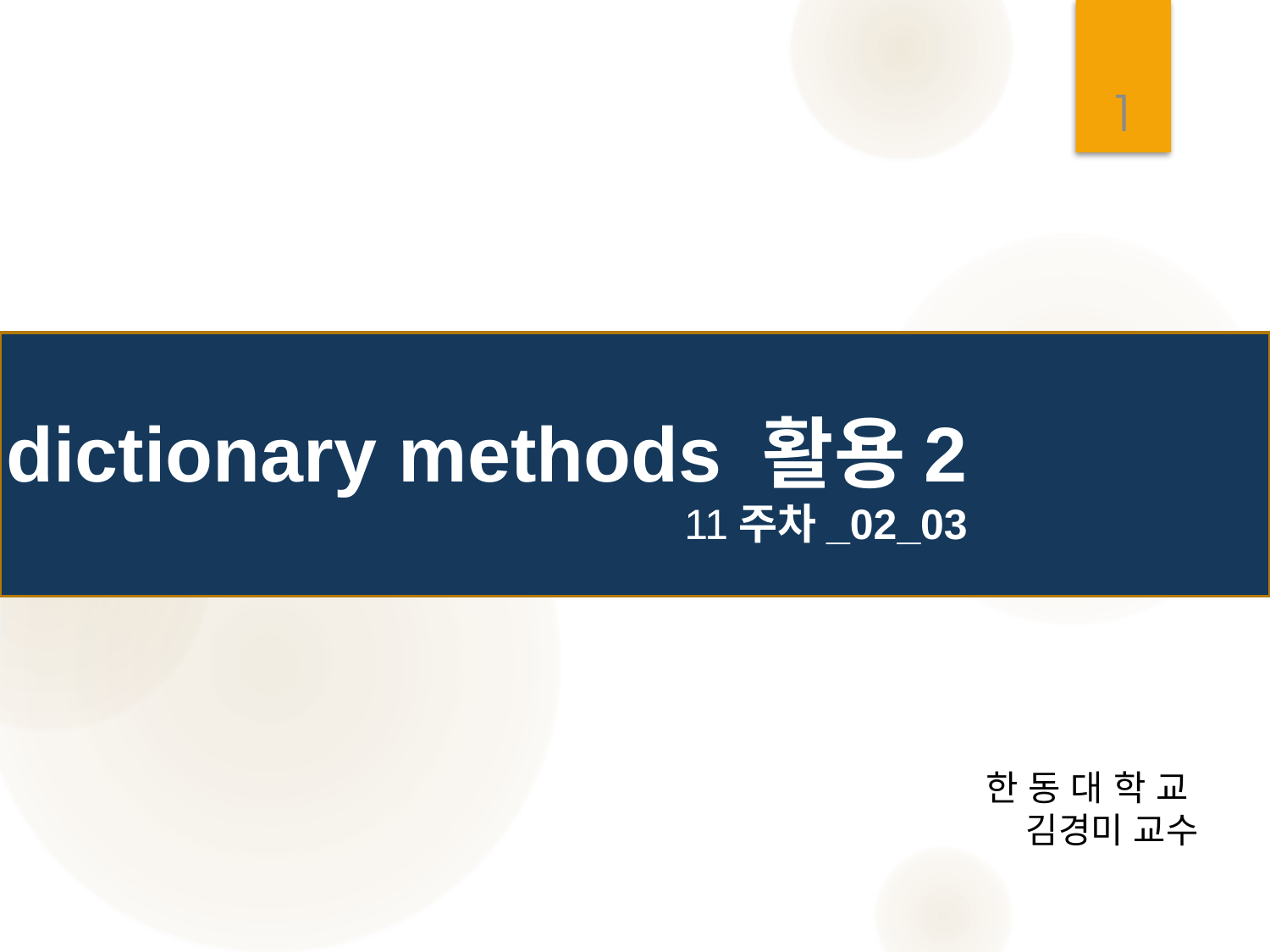

1

# dictionary methods 활용2 11주차_02_03
한 동 대 학 교
김경미 교수